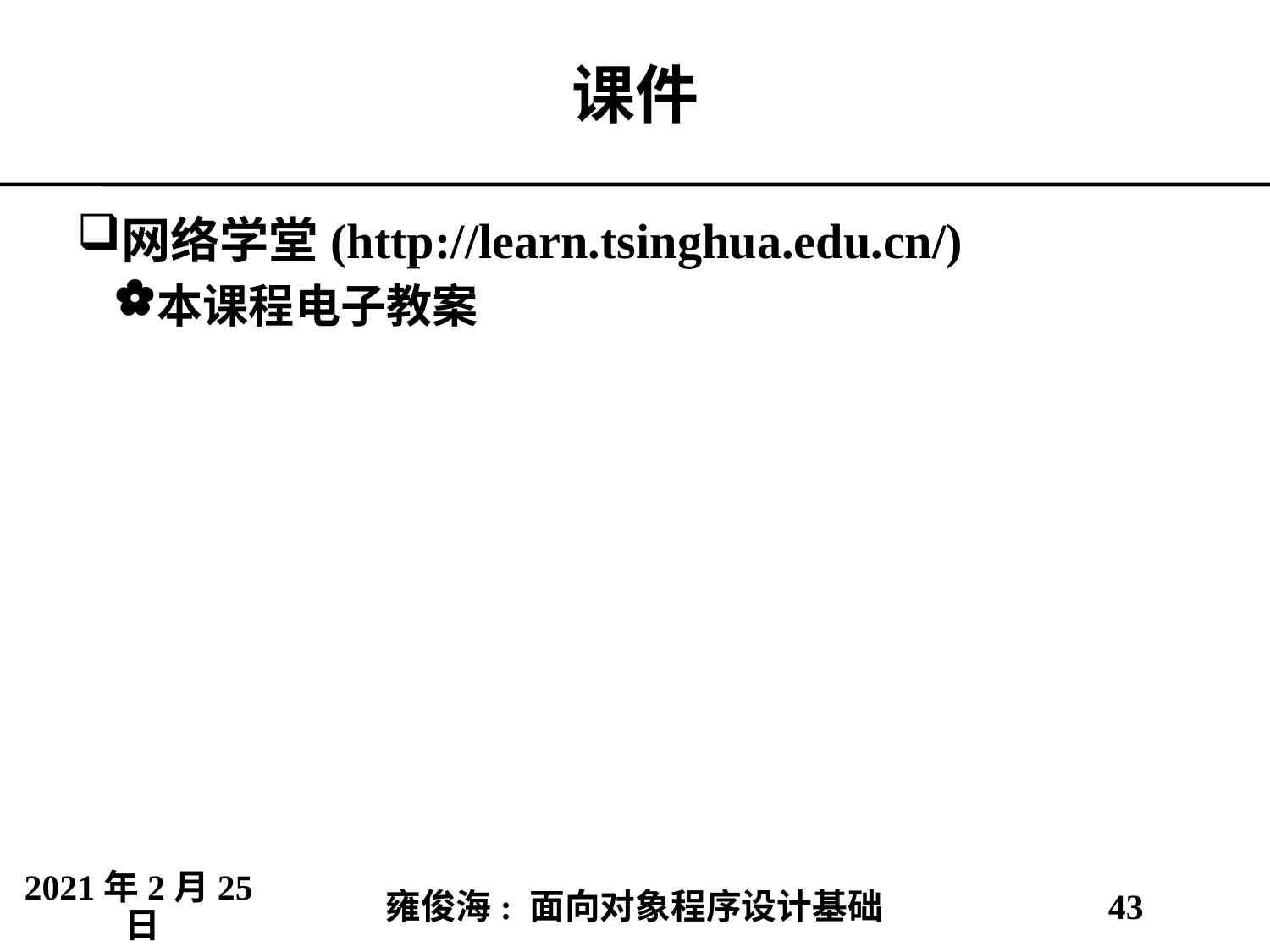

# 课件

网络学堂(http://learn.tsinghua.edu.cn/)
本课程电子教案
2021年2月25日
雍俊海: 面向对象程序设计基础
43